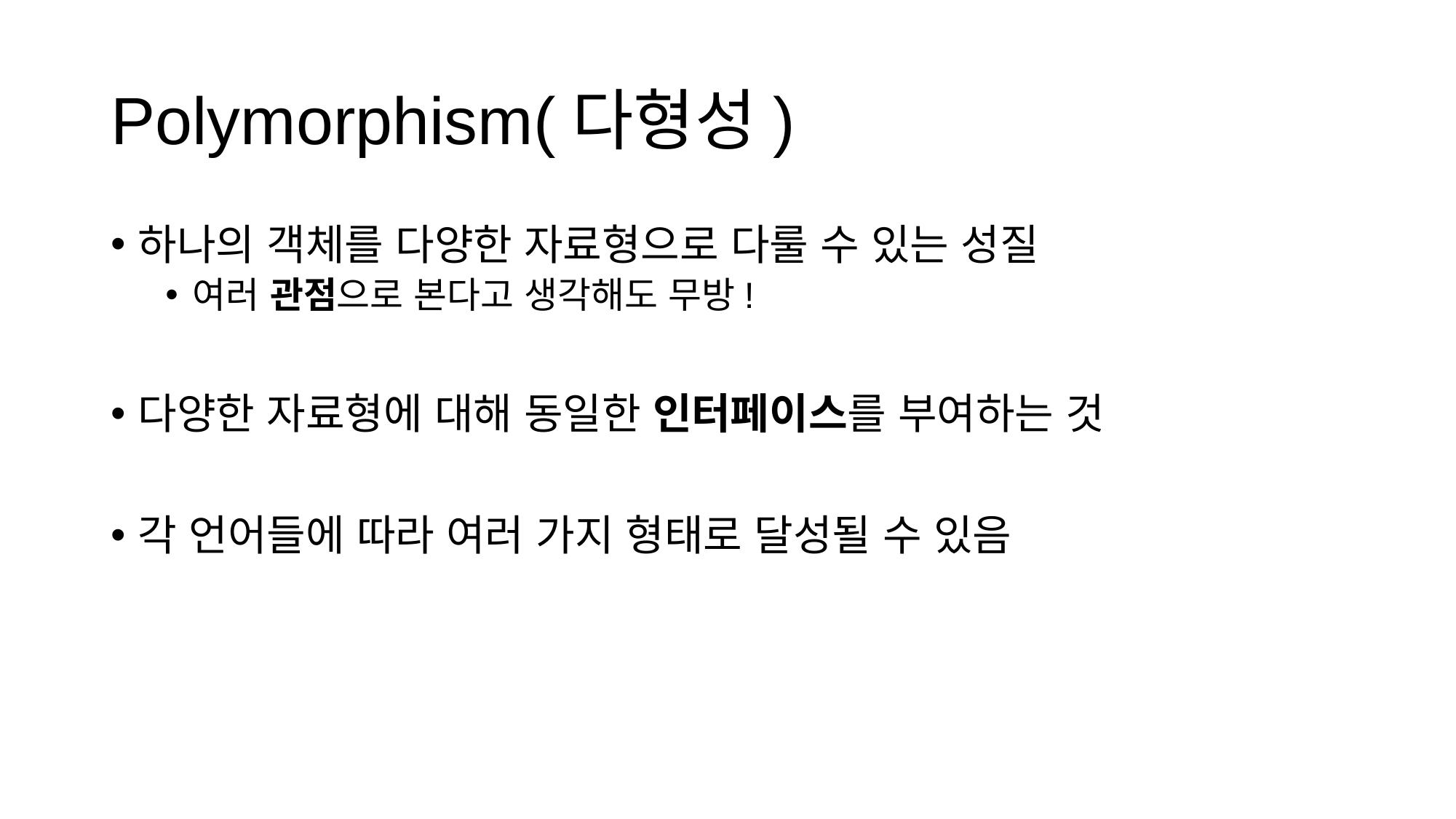

# Polymorphism(다형성)
하나의 객체를 다양한 자료형으로 다룰 수 있는 성질
여러 관점으로 본다고 생각해도 무방!

다양한 자료형에 대해 동일한 인터페이스를 부여하는 것

각 언어들에 따라 여러 가지 형태로 달성될 수 있음